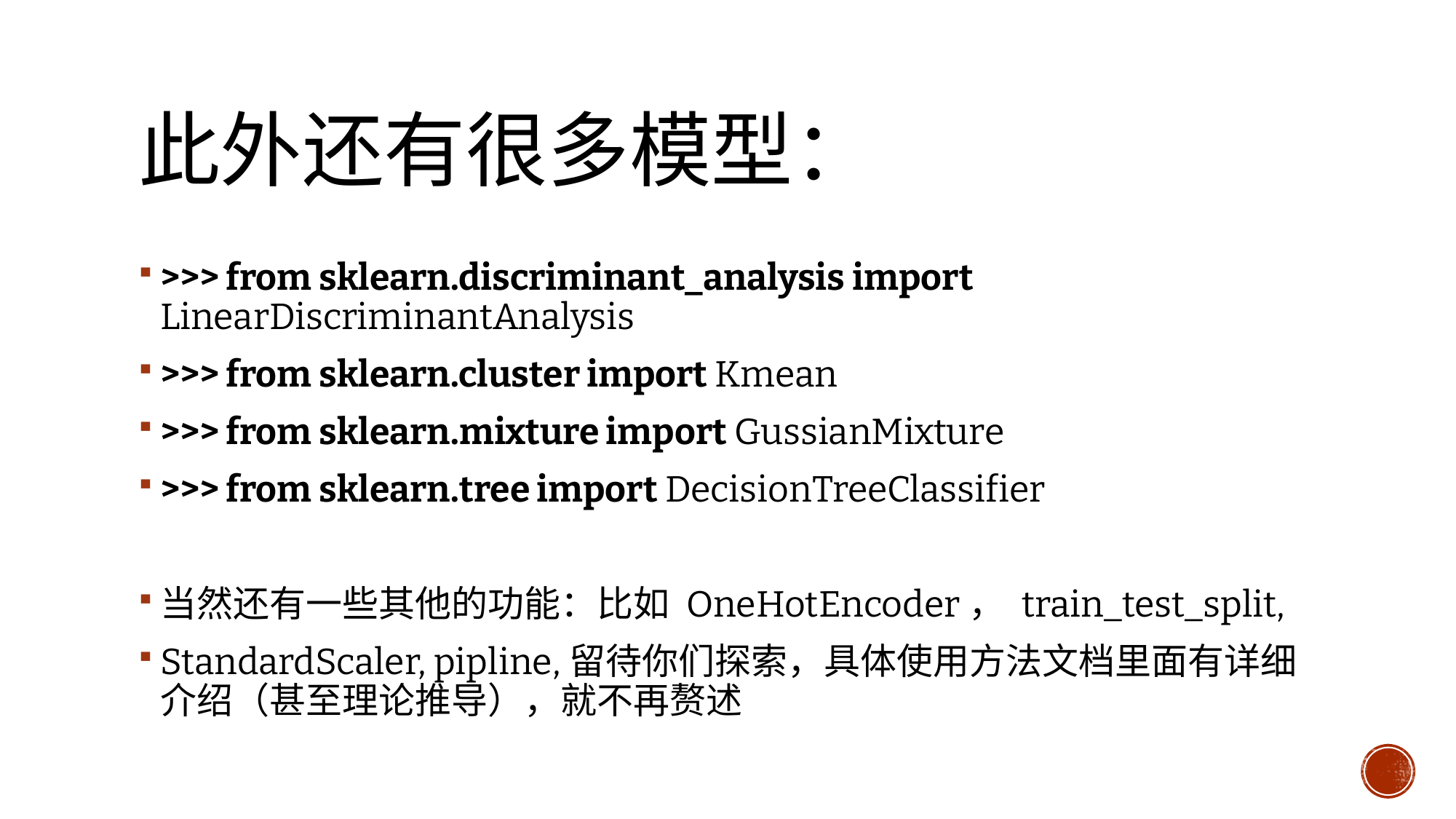

# 此外还有很多模型：
>>> from sklearn.discriminant_analysis import LinearDiscriminantAnalysis
>>> from sklearn.cluster import Kmean
>>> from sklearn.mixture import GussianMixture
>>> from sklearn.tree import DecisionTreeClassifier

当然还有一些其他的功能：比如 OneHotEncoder， train_test_split,
StandardScaler, pipline,留待你们探索，具体使用方法文档里面有详细介绍（甚至理论推导），就不再赘述